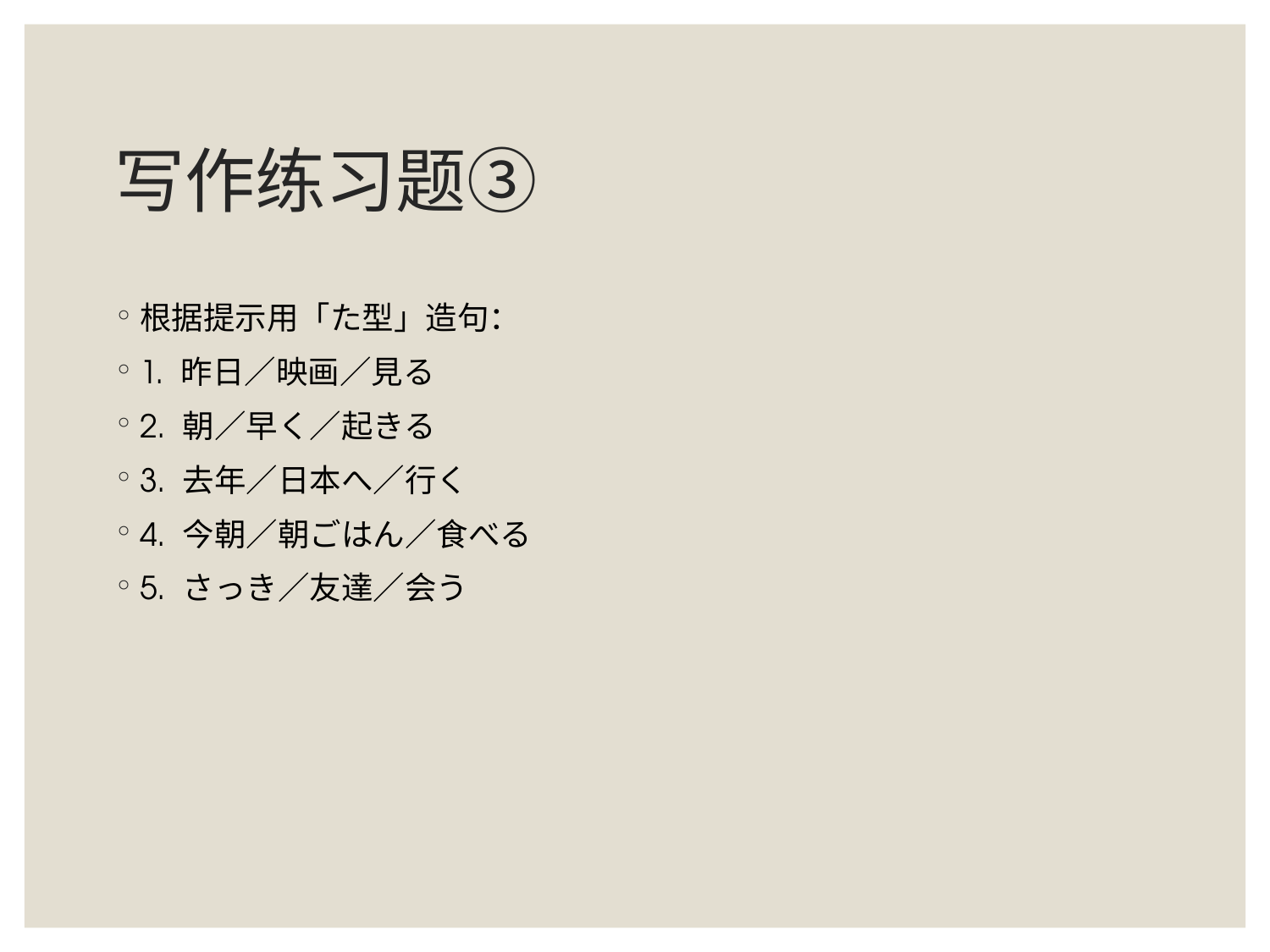

# 写作练习题③
根据提示用「た型」造句：
1. 昨日／映画／見る
2. 朝／早く／起きる
3. 去年／日本へ／行く
4. 今朝／朝ごはん／食べる
5. さっき／友達／会う